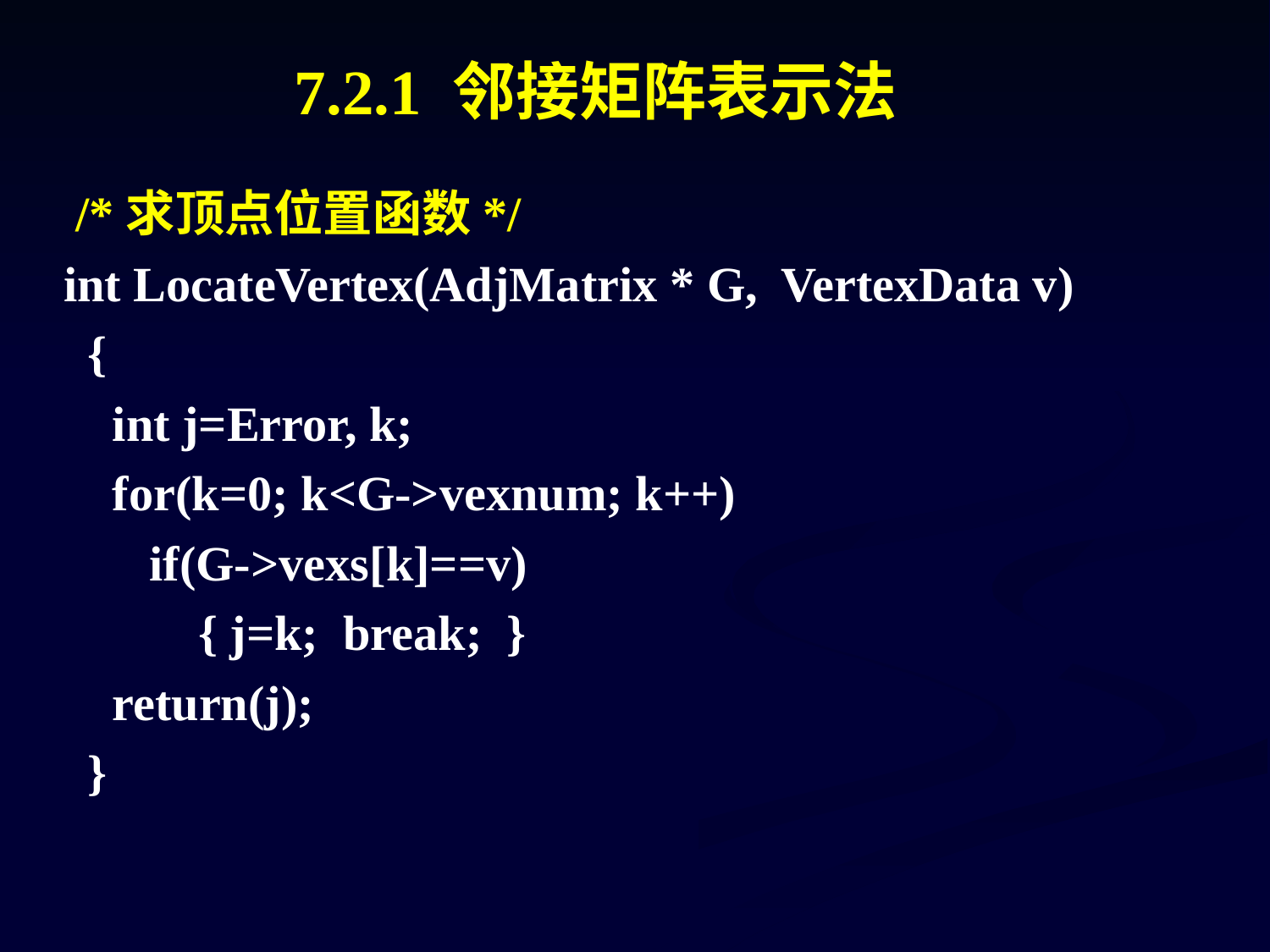

7.2.1 邻接矩阵表示法
  /*求顶点位置函数*/
 int LocateVertex(AdjMatrix * G,  VertexData v)
   {
     int j=Error, k;
     for(k=0; k<G->vexnum; k++)
        if(G->vexs[k]==v)
            { j=k;  break;  }
     return(j);
   }
34